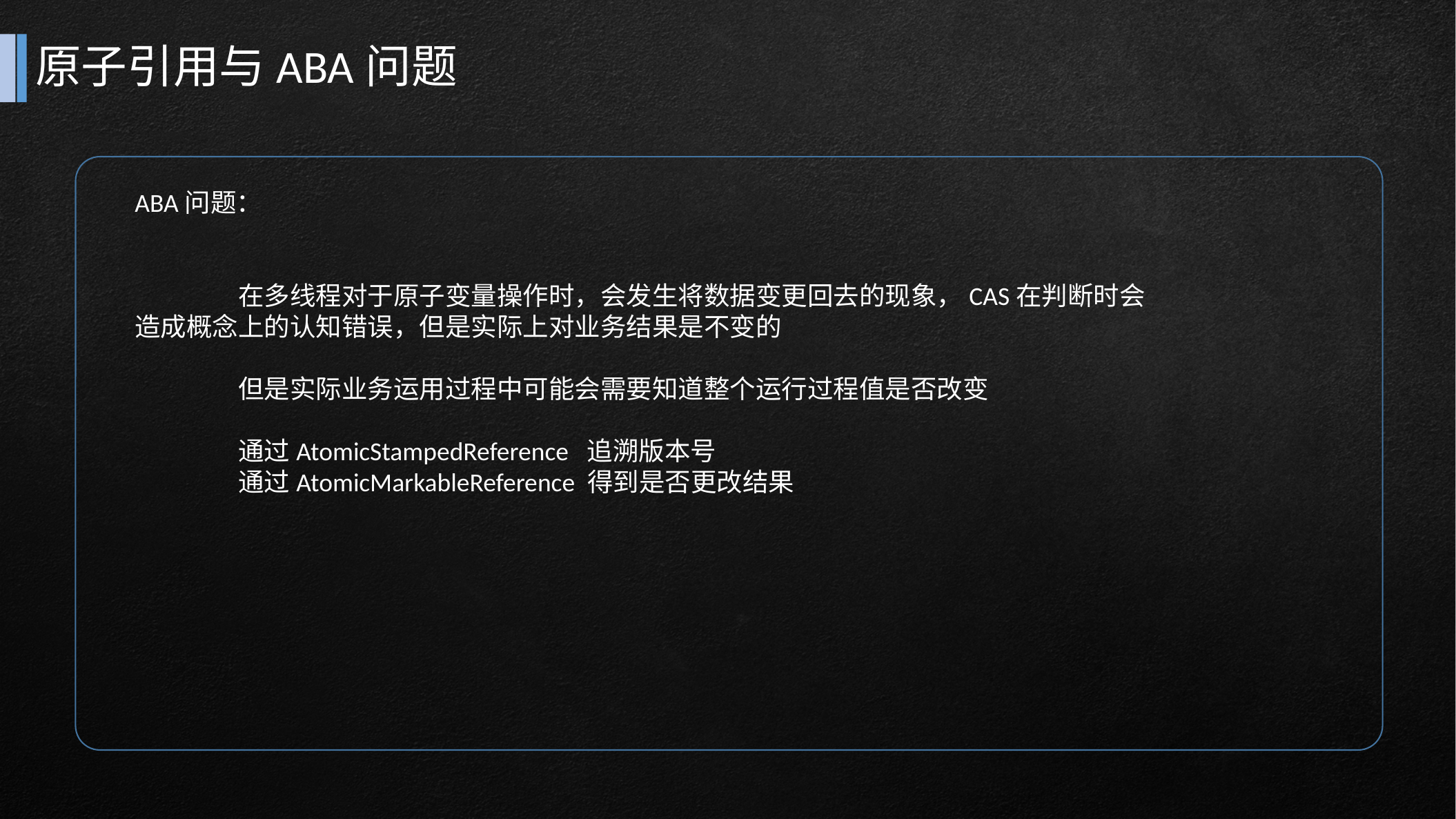

# 原子引用与ABA问题

ABA问题：

	在多线程对于原子变量操作时，会发生将数据变更回去的现象，CAS在判断时会造成概念上的认知错误，但是实际上对业务结果是不变的

	但是实际业务运用过程中可能会需要知道整个运行过程值是否改变

	通过AtomicStampedReference  追溯版本号
	通过AtomicMarkableReference 得到是否更改结果